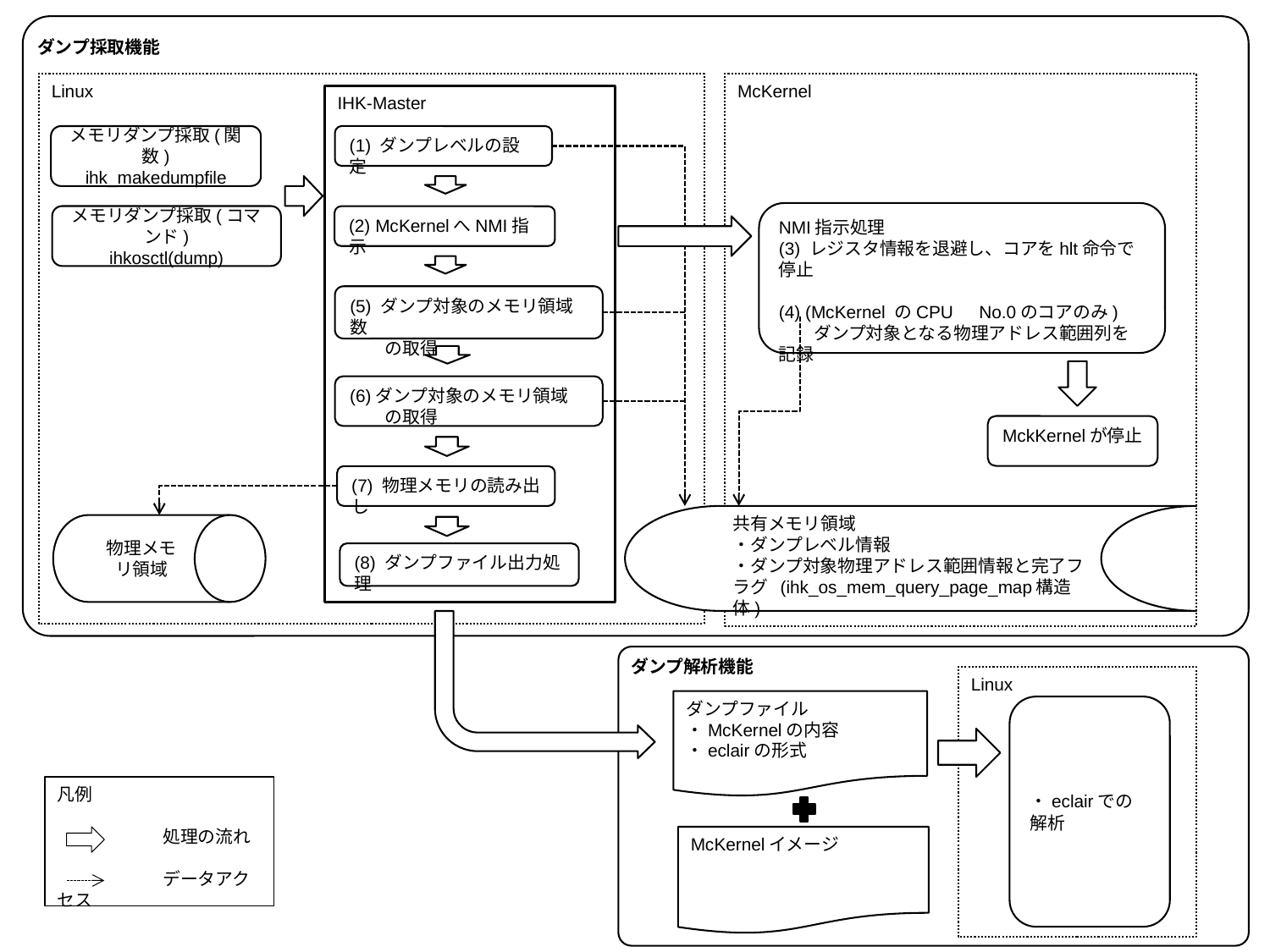

ダンプ採取機能
Linux
McKernel
IHK-Master
メモリダンプ採取(関数)
ihk_makedumpfile
(1) ダンプレベルの設定

NMI指示処理
(3) レジスタ情報を退避し、コアをhlt命令で停止

(4) (McKernel のCPU　No.0のコアのみ)
　　ダンプ対象となる物理アドレス範囲列を記録

メモリダンプ採取(コマンド)
ihkosctl(dump)
(2) McKernelへNMI指示

(5) ダンプ対象のメモリ領域数
　　の取得

(6)ダンプ対象のメモリ領域
　　の取得
MckKernelが停止

(7) 物理メモリの読み出し
共有メモリ領域
・ダンプレベル情報
・ダンプ対象物理アドレス範囲情報と完了フラグ  (ihk_os_mem_query_page_map構造体)
物理メモリ領域

(8) ダンプファイル出力処理

ダンプ解析機能

Linux
ダンプファイル
・McKernelの内容
・eclairの形式
・eclairでの解析

凡例

　　　　　　処理の流れ

　　　　　　データアクセス

McKernelイメージ